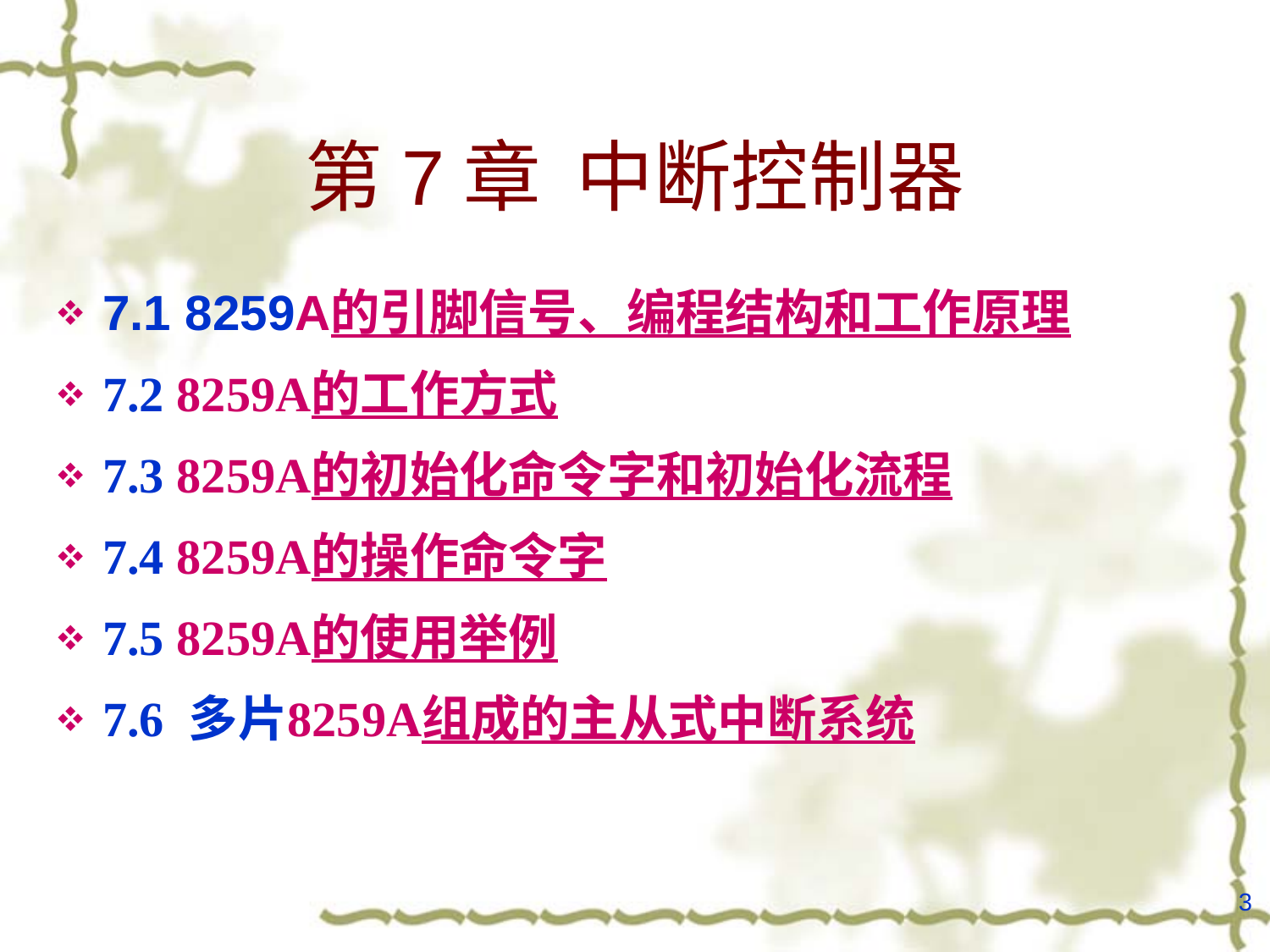

# 第7章  中断控制器
7.1 8259A的引脚信号、编程结构和工作原理
7.2 8259A的工作方式
7.3 8259A的初始化命令字和初始化流程
7.4 8259A的操作命令字
7.5 8259A的使用举例
7.6 多片8259A组成的主从式中断系统
3